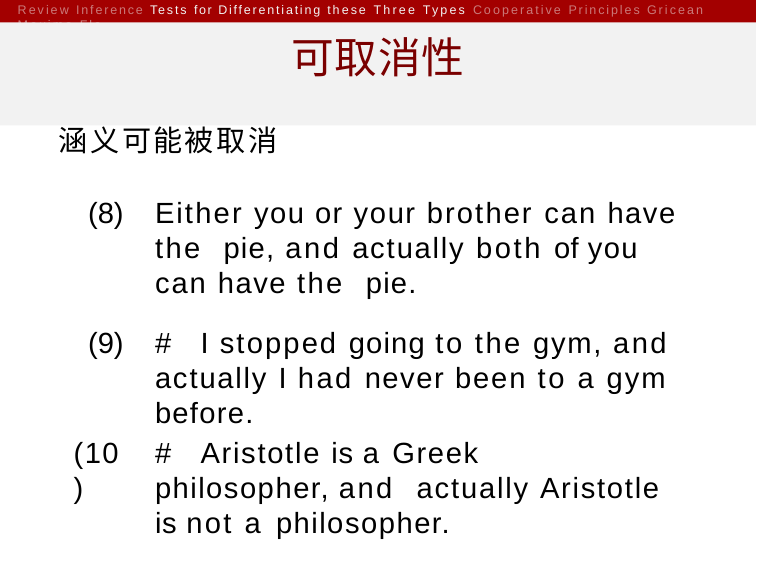

Review Inference Tests for Differentiating these Three Types Cooperative Principles Gricean Maxims Flo
# 可取消性
涵义可能被取消

Either you or your brother can have the  pie, and actually both of you can have the  pie.

# I stopped going to the gym, and  actually I had never been to a gym before.
(10)
# Aristotle is a Greek philosopher, and  actually Aristotle is not a philosopher.